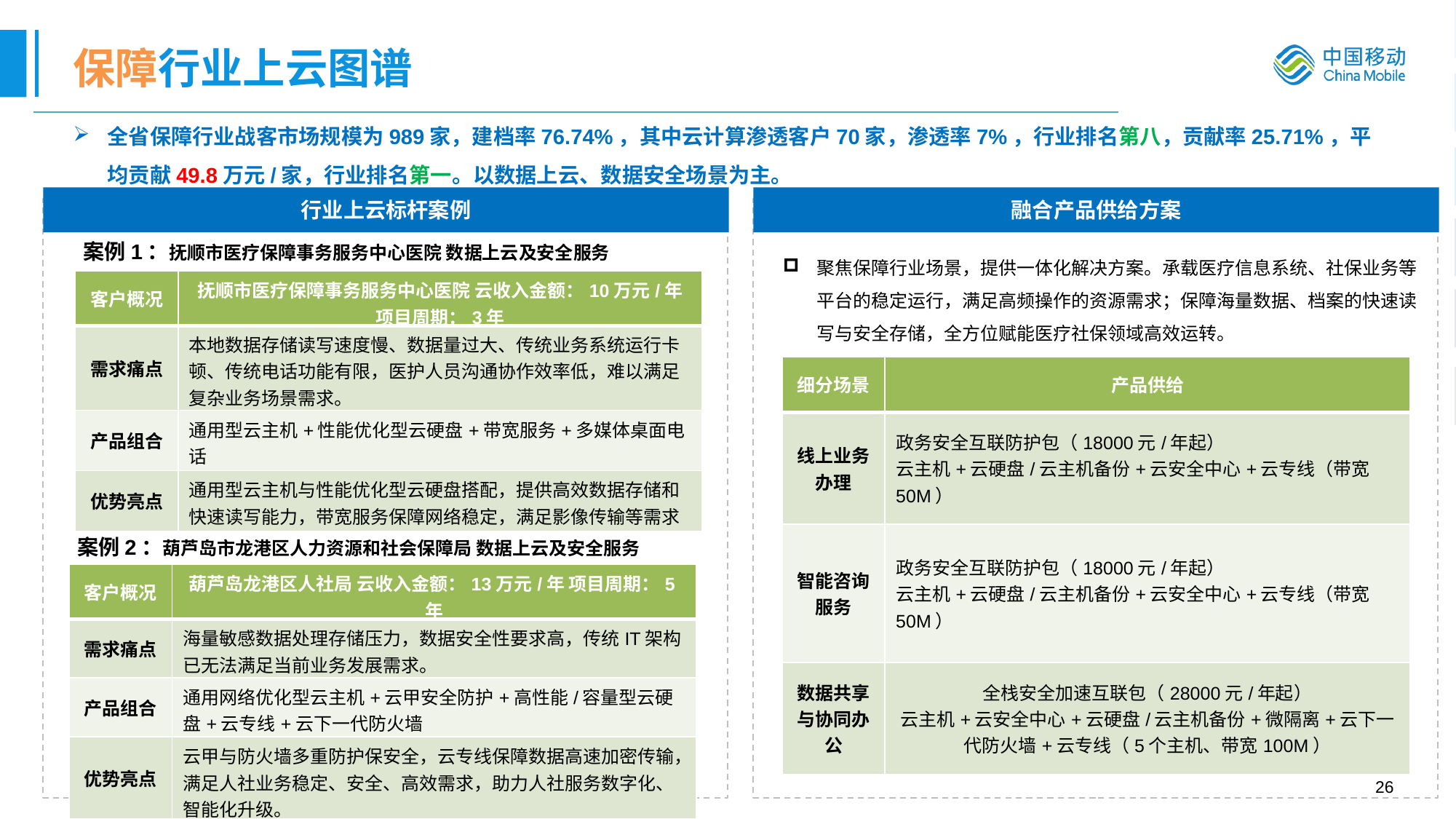

# 保障行业上云图谱
全省保障行业战客市场规模为989家，建档率76.74%，其中云计算渗透客户70家，渗透率7%，行业排名第八，贡献率25.71%，平均贡献49.8万元/家，行业排名第一。以数据上云、数据安全场景为主。

行业上云标杆案例
融合产品供给方案

案例1：抚顺市医疗保障事务服务中心医院 数据上云及安全服务
聚焦保障行业场景，提供一体化解决方案。承载医疗信息系统、社保业务等平台的稳定运行，满足高频操作的资源需求；保障海量数据、档案的快速读写与安全存储，全方位赋能医疗社保领域高效运转。
| 客户概况 | 抚顺市医疗保障事务服务中心医院 云收入金额：10万元/年 项目周期：3年 |
| --- | --- |
| 需求痛点 | 本地数据存储读写速度慢、数据量过大、传统业务系统运行卡顿、传统电话功能有限，医护人员沟通协作效率低，难以满足复杂业务场景需求。 |
| 产品组合 | 通用型云主机+性能优化型云硬盘+带宽服务+多媒体桌面电话 |
| 优势亮点 | 通用型云主机与性能优化型云硬盘搭配，提供高效数据存储和快速读写能力，带宽服务保障网络稳定，满足影像传输等需求 |
| 细分场景 | 产品供给 |
| --- | --- |
| 线上业务办理 | 政务安全互联防护包（18000元/年起） 云主机+云硬盘/云主机备份+云安全中心+云专线（带宽50M） |
| 智能咨询服务 | 政务安全互联防护包（18000元/年起） 云主机+云硬盘/云主机备份+云安全中心+云专线（带宽50M） |
| 数据共享与协同办公 | 全栈安全加速互联包（28000元/年起） 云主机+云安全中心+云硬盘/云主机备份+微隔离+云下一代防火墙+云专线（5个主机、带宽100M） |
案例2：葫芦岛市龙港区人力资源和社会保障局 数据上云及安全服务
| 客户概况 | 葫芦岛龙港区人社局 云收入金额：13万元/年 项目周期：5年 |
| --- | --- |
| 需求痛点 | 海量敏感数据处理存储压力，数据安全性要求高，传统IT架构已无法满足当前业务发展需求。 |
| 产品组合 | 通用网络优化型云主机+云甲安全防护+高性能/容量型云硬盘+云专线+云下一代防火墙 |
| 优势亮点 | 云甲与防火墙多重防护保安全，云专线保障数据高速加密传输，满足人社业务稳定、安全、高效需求，助力人社服务数字化、智能化升级。 |